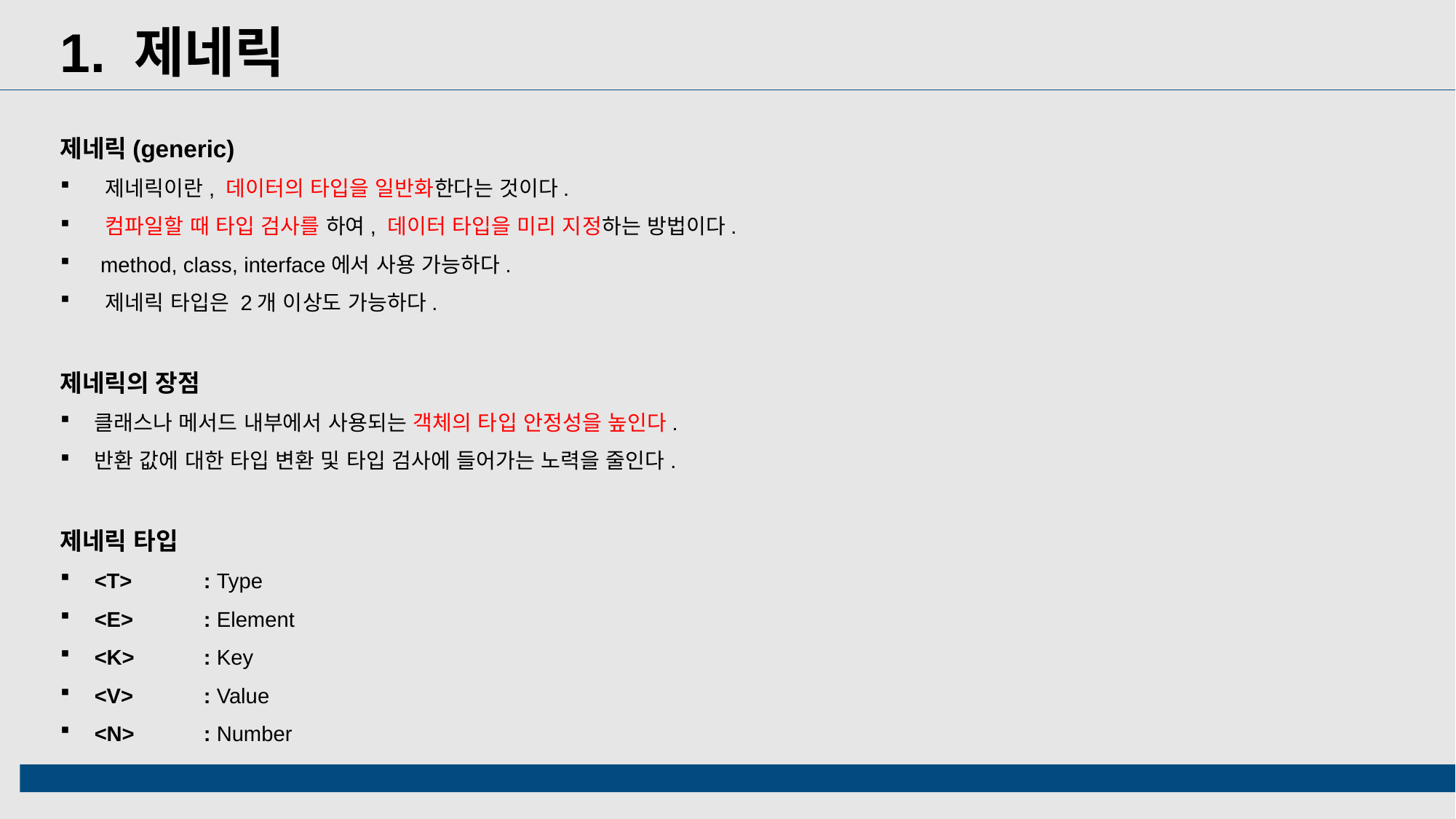

1. 제네릭
제네릭(generic)
 제네릭이란, 데이터의 타입을 일반화한다는 것이다.
 컴파일할 때 타입 검사를 하여, 데이터 타입을 미리 지정하는 방법이다.
 method, class, interface에서 사용 가능하다.
 제네릭 타입은 2개 이상도 가능하다.

제네릭의 장점
클래스나 메서드 내부에서 사용되는 객체의 타입 안정성을 높인다.
반환 값에 대한 타입 변환 및 타입 검사에 들어가는 노력을 줄인다.

제네릭 타입
<T> 	: Type
<E>	: Element
<K> 	: Key
<V>	: Value
<N>	: Number